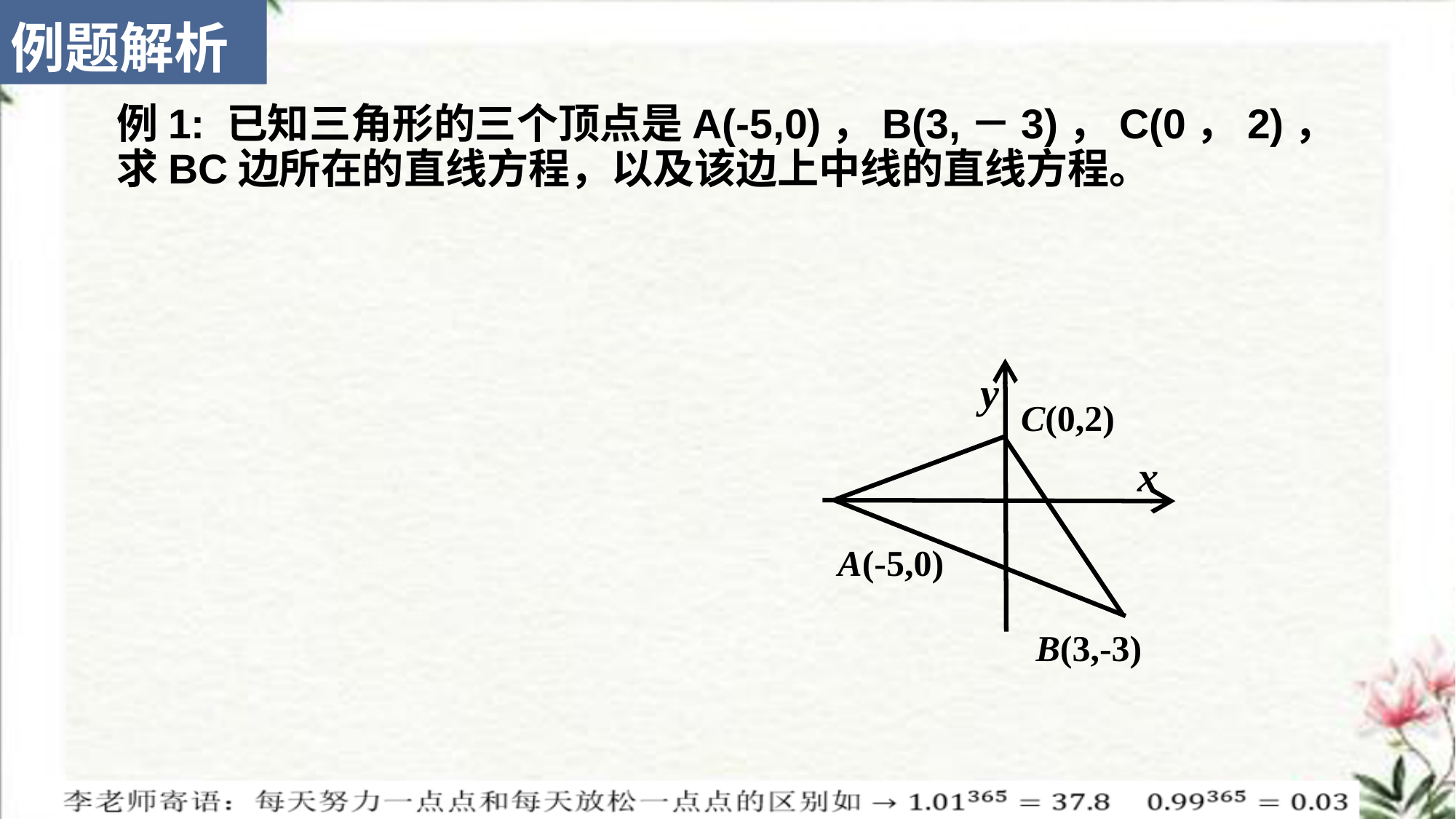

例题解析
例1: 已知三角形的三个顶点是A(-5,0)，B(3,－3)，C(0，2)，求BC边所在的直线方程，以及该边上中线的直线方程。

y
C(0,2)

x

A(-5,0)
B(3,-3)